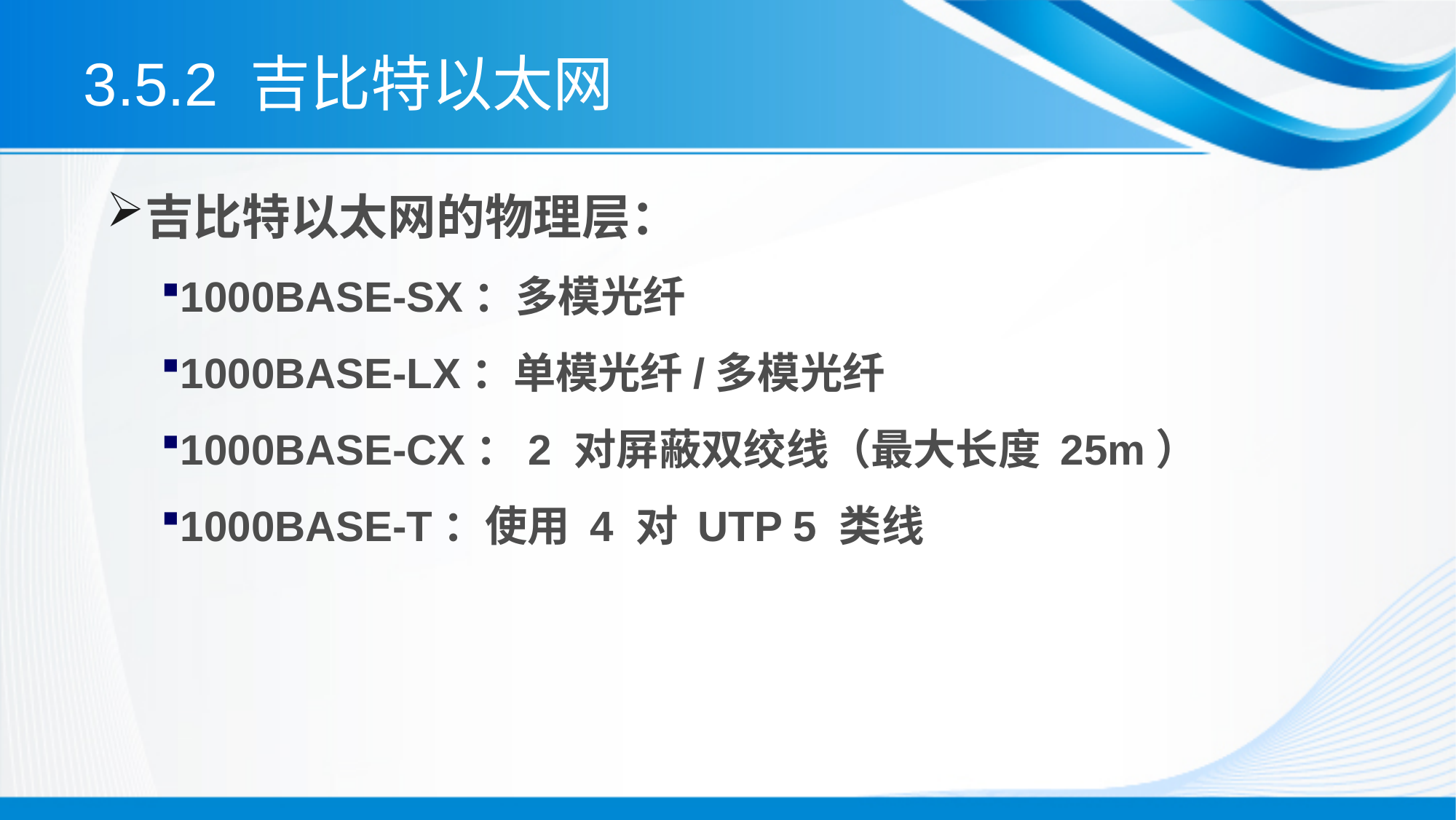

# 3.5.2 吉比特以太网
吉比特以太网的物理层：
1000BASE-SX：多模光纤
1000BASE-LX：单模光纤/多模光纤
1000BASE-CX：2 对屏蔽双绞线（最大长度 25m）
1000BASE-T：使用 4 对 UTP 5 类线